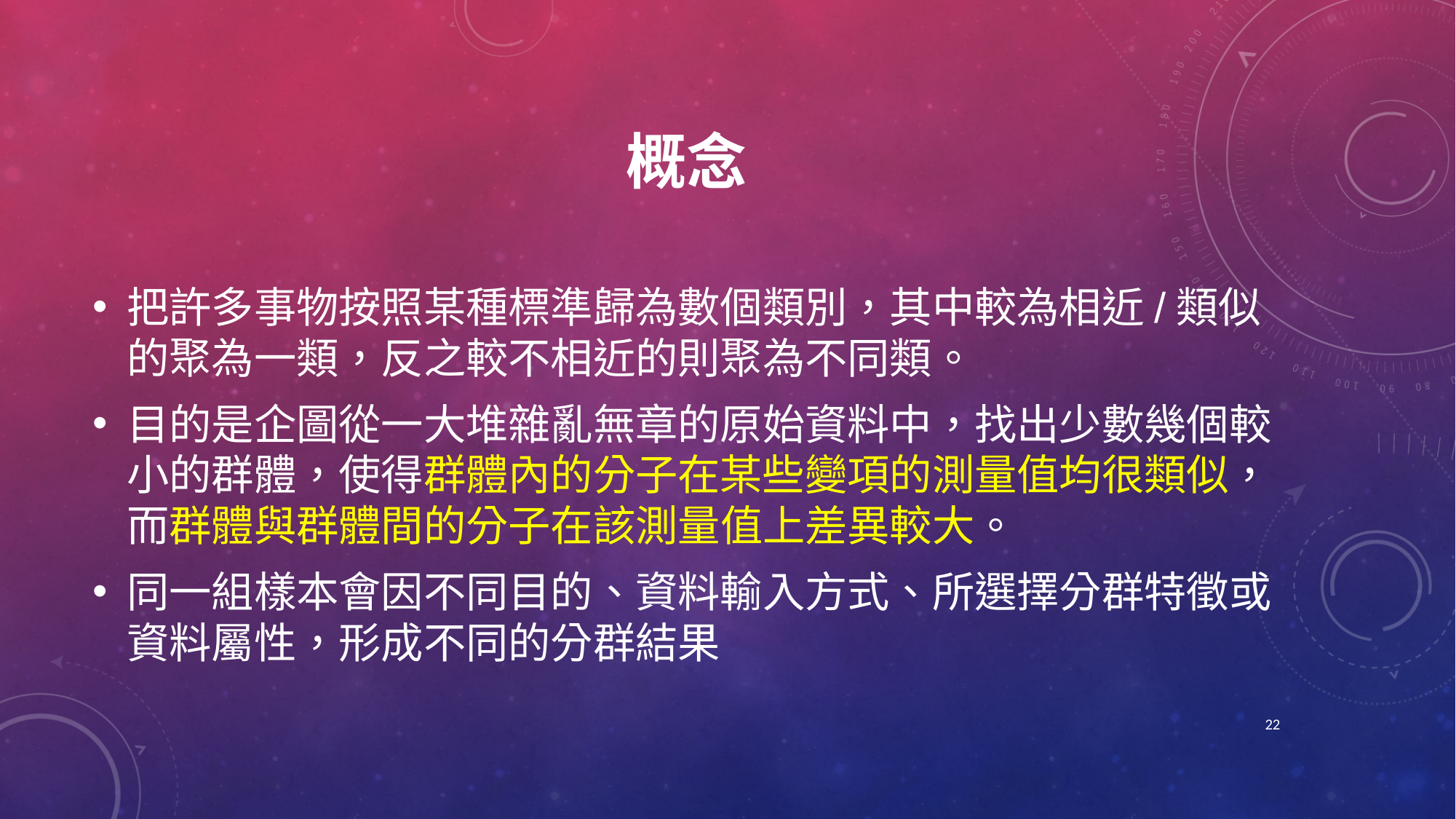

# 概念
把許多事物按照某種標準歸為數個類別，其中較為相近/類似的聚為一類，反之較不相近的則聚為不同類。
目的是企圖從一大堆雜亂無章的原始資料中，找出少數幾個較小的群體，使得群體內的分子在某些變項的測量值均很類似，而群體與群體間的分子在該測量值上差異較大。
同一組樣本會因不同目的、資料輸入方式、所選擇分群特徵或資料屬性，形成不同的分群結果
22